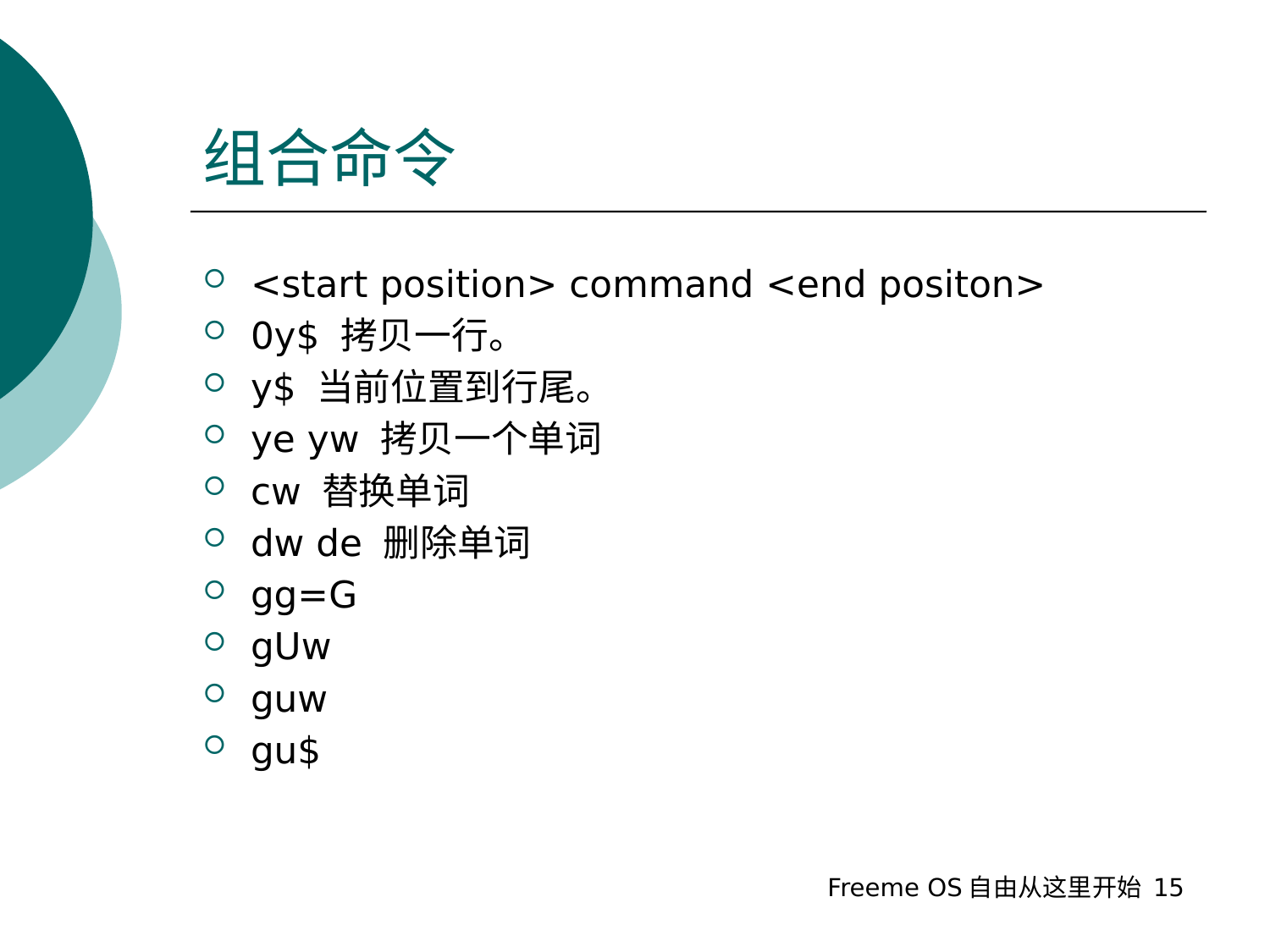

# 组合命令
<start position> command <end positon>
0y$ 拷贝一行。
y$ 当前位置到行尾。
ye yw 拷贝一个单词
cw 替换单词
dw de 删除单词
gg=G
gUw
guw
gu$